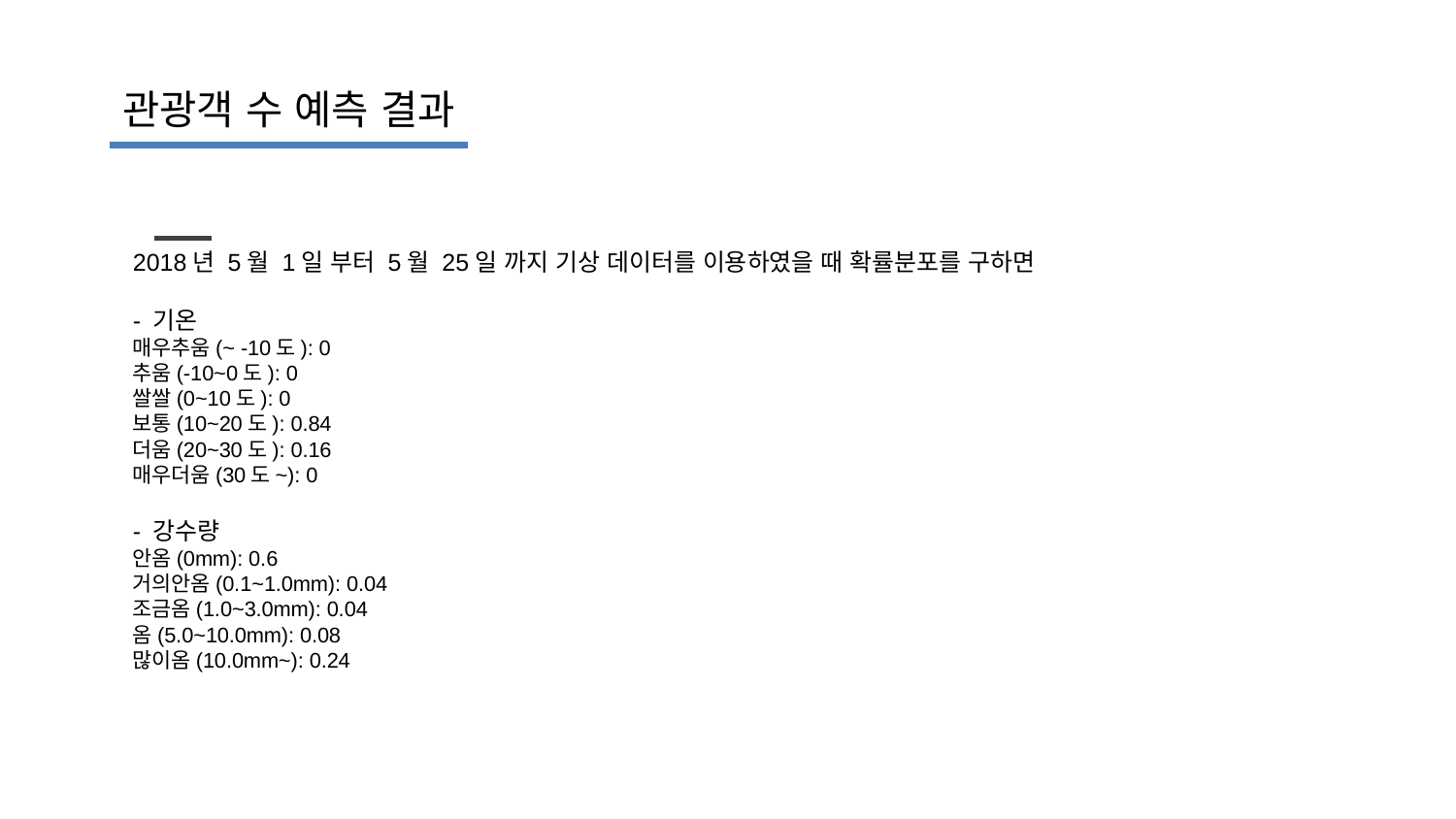

관광객 수 예측 결과
2018년 5월 1일 부터 5월 25일 까지 기상 데이터를 이용하였을 때 확률분포를 구하면

- 기온
매우추움(~ -10도): 0
추움(-10~0도): 0
쌀쌀(0~10도): 0
보통(10~20도): 0.84
더움(20~30도): 0.16
매우더움(30도~): 0

- 강수량
안옴(0mm): 0.6
거의안옴(0.1~1.0mm): 0.04
조금옴(1.0~3.0mm): 0.04
옴(5.0~10.0mm): 0.08
많이옴(10.0mm~): 0.24